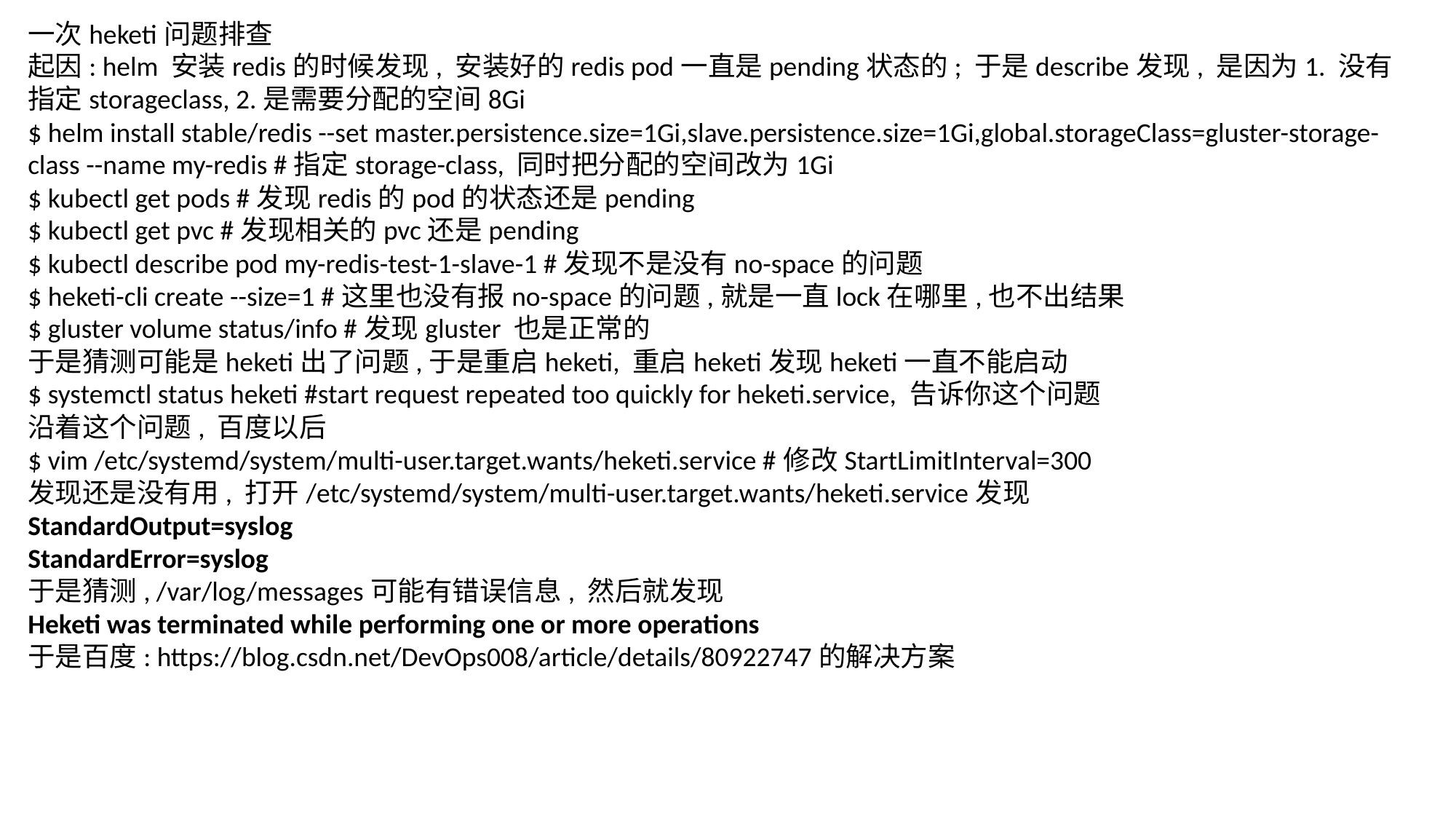

一次heketi问题排查
起因: helm 安装redis的时候发现, 安装好的redis pod一直是pending状态的; 于是describe发现, 是因为1. 没有指定storageclass, 2.是需要分配的空间8Gi
$ helm install stable/redis --set master.persistence.size=1Gi,slave.persistence.size=1Gi,global.storageClass=gluster-storage-class --name my-redis #指定storage-class, 同时把分配的空间改为1Gi
$ kubectl get pods #发现redis的pod的状态还是pending
$ kubectl get pvc #发现相关的pvc还是pending
$ kubectl describe pod my-redis-test-1-slave-1 #发现不是没有no-space的问题
$ heketi-cli create --size=1 #这里也没有报no-space的问题,就是一直lock在哪里,也不出结果
$ gluster volume status/info #发现gluster 也是正常的
于是猜测可能是heketi出了问题,于是重启heketi, 重启heketi发现heketi一直不能启动
$ systemctl status heketi #start request repeated too quickly for heketi.service, 告诉你这个问题
沿着这个问题, 百度以后
$ vim /etc/systemd/system/multi-user.target.wants/heketi.service #修改StartLimitInterval=300
发现还是没有用, 打开/etc/systemd/system/multi-user.target.wants/heketi.service发现
StandardOutput=syslog
StandardError=syslog
于是猜测, /var/log/messages可能有错误信息, 然后就发现
Heketi was terminated while performing one or more operations
于是百度: https://blog.csdn.net/DevOps008/article/details/80922747的解决方案